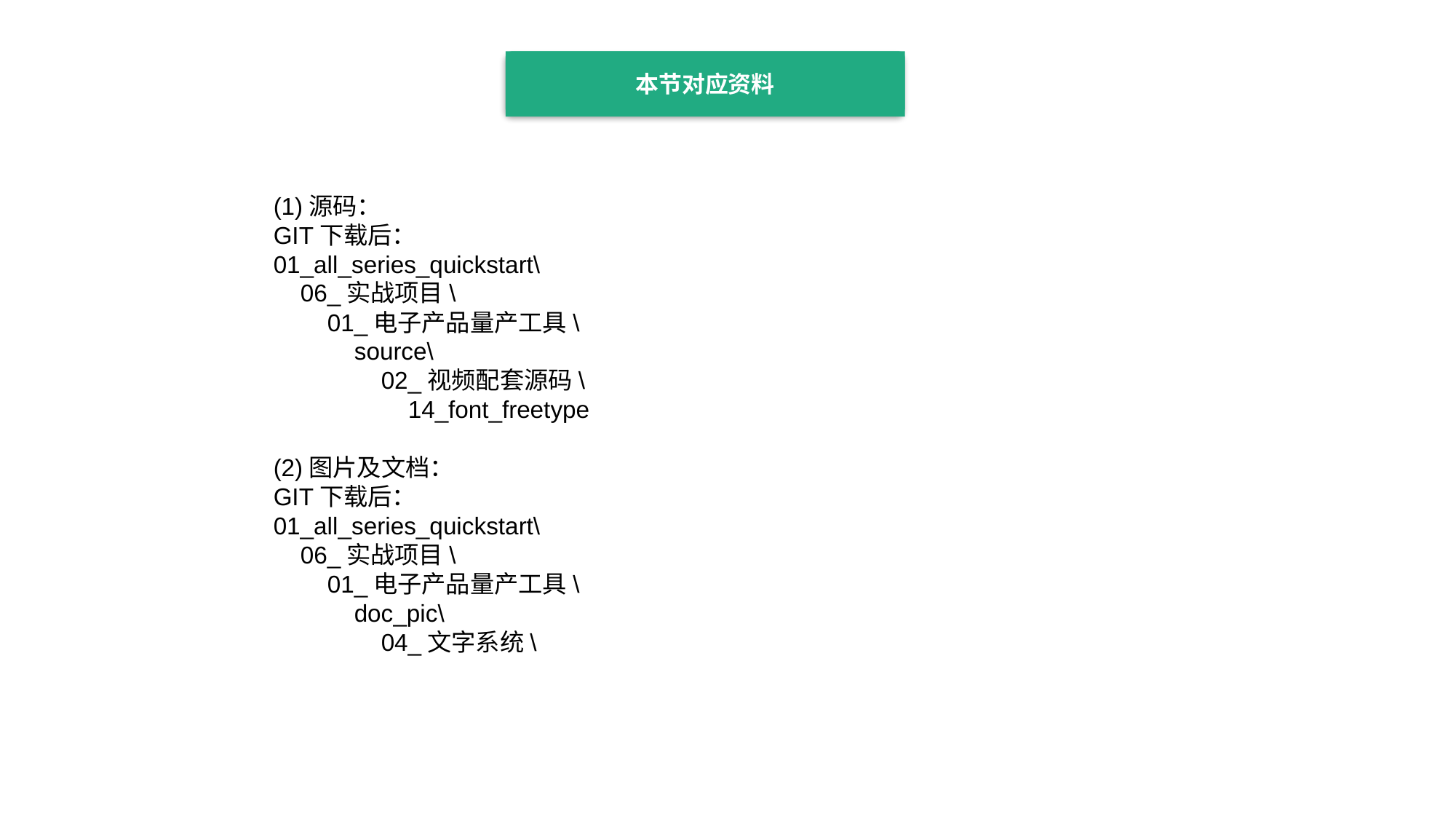

本节对应资料

(1)源码：
GIT下载后：
01_all_series_quickstart\
    06_实战项目\
        01_电子产品量产工具\
            source\
                02_视频配套源码\
                    14_font_freetype

(2)图片及文档：
GIT下载后：
01_all_series_quickstart\
    06_实战项目\
        01_电子产品量产工具\
            doc_pic\
                04_文字系统\